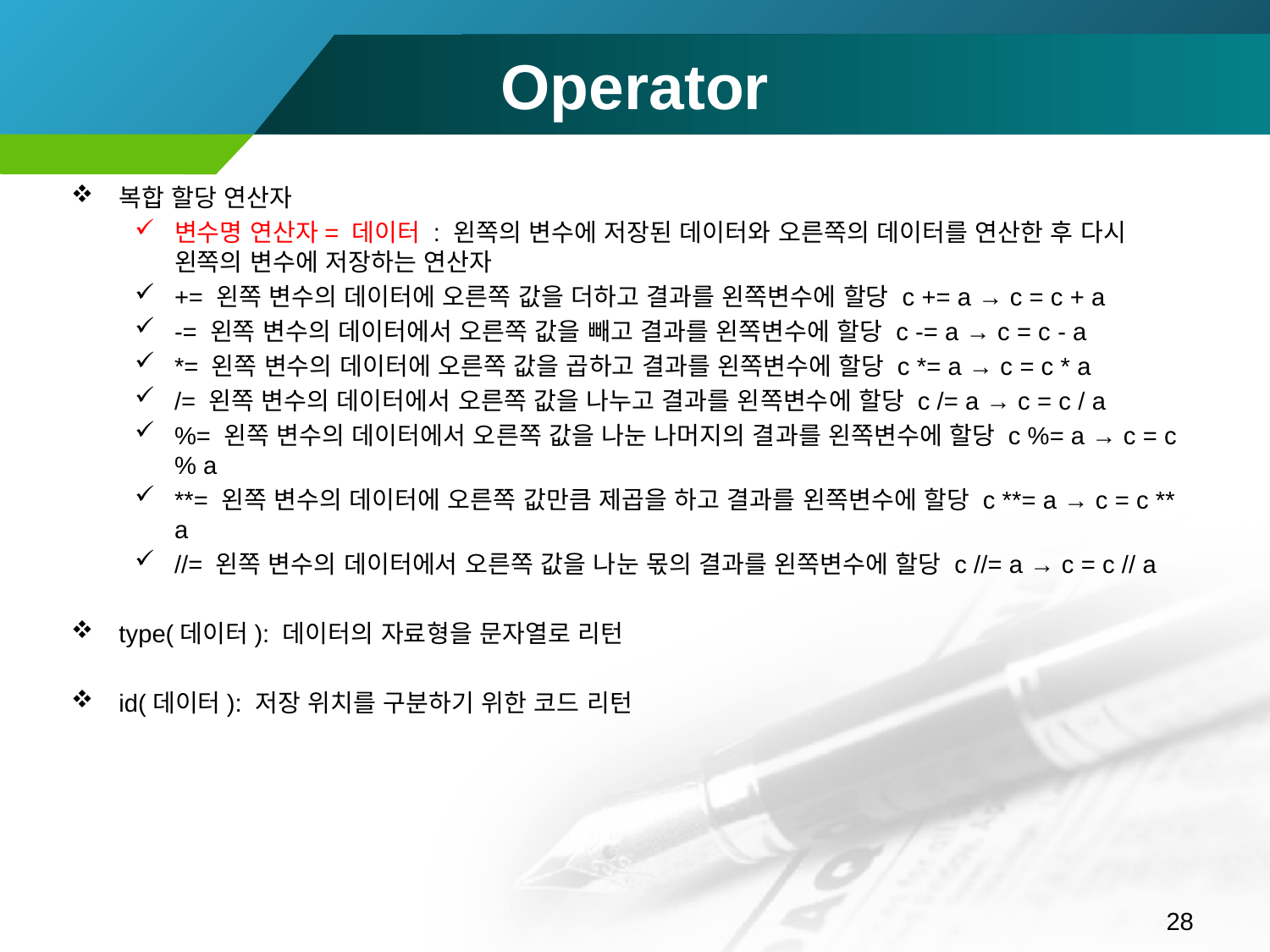

# Operator
복합 할당 연산자
변수명 연산자= 데이터 : 왼쪽의 변수에 저장된 데이터와 오른쪽의 데이터를 연산한 후 다시 왼쪽의 변수에 저장하는 연산자
+= 왼쪽 변수의 데이터에 오른쪽 값을 더하고 결과를 왼쪽변수에 할당 c += a → c = c + a
-= 왼쪽 변수의 데이터에서 오른쪽 값을 빼고 결과를 왼쪽변수에 할당 c -= a → c = c - a
*= 왼쪽 변수의 데이터에 오른쪽 값을 곱하고 결과를 왼쪽변수에 할당 c *= a → c = c * a
/= 왼쪽 변수의 데이터에서 오른쪽 값을 나누고 결과를 왼쪽변수에 할당 c /= a → c = c / a
%= 왼쪽 변수의 데이터에서 오른쪽 값을 나눈 나머지의 결과를 왼쪽변수에 할당 c %= a → c = c % a
**= 왼쪽 변수의 데이터에 오른쪽 값만큼 제곱을 하고 결과를 왼쪽변수에 할당 c **= a → c = c ** a
//= 왼쪽 변수의 데이터에서 오른쪽 값을 나눈 몫의 결과를 왼쪽변수에 할당 c //= a → c = c // a

type(데이터): 데이터의 자료형을 문자열로 리턴

id(데이터): 저장 위치를 구분하기 위한 코드 리턴

28